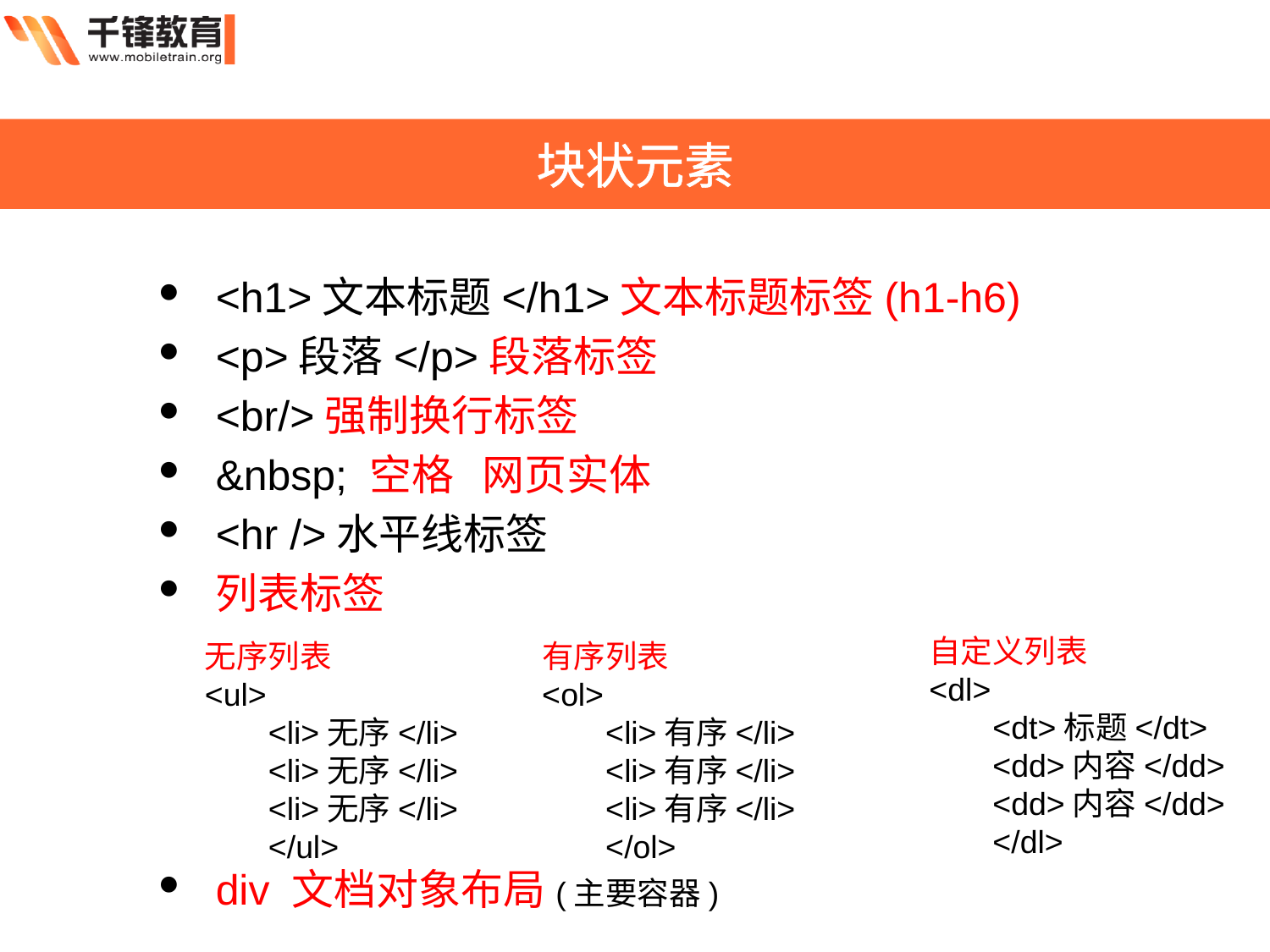

块状元素
<h1>文本标题</h1>文本标题标签(h1-h6)
<p>段落</p>段落标签
<br/>强制换行标签
&nbsp; 空格   网页实体
<hr />水平线标签
列表标签

div 文档对象布局(主要容器)

自定义列表
<dl>
<dt>标题</dt>
<dd>内容</dd>
<dd>内容</dd>
</dl>
无序列表
<ul>
<li>无序</li>
<li>无序</li>
<li>无序</li>
</ul>
有序列表
<ol>
<li>有序</li>
<li>有序</li>
<li>有序</li>
</ol>